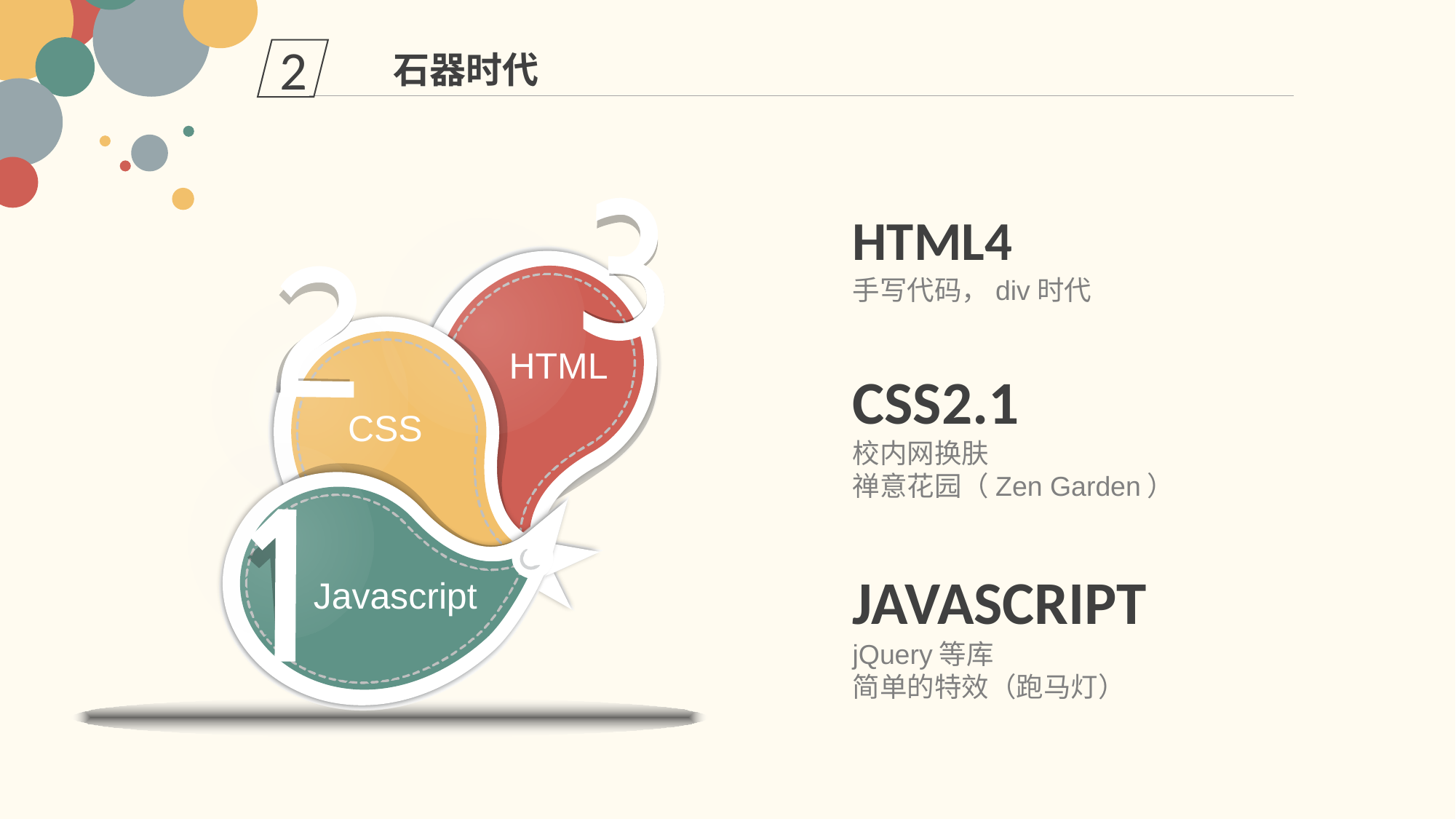

2
石器时代
HTML4
手写代码，div时代

HTML
CSS2.1
校内网换肤
禅意花园（Zen Garden）
CSS

JAVASCRIPT
jQuery等库
简单的特效（跑马灯）
Javascript